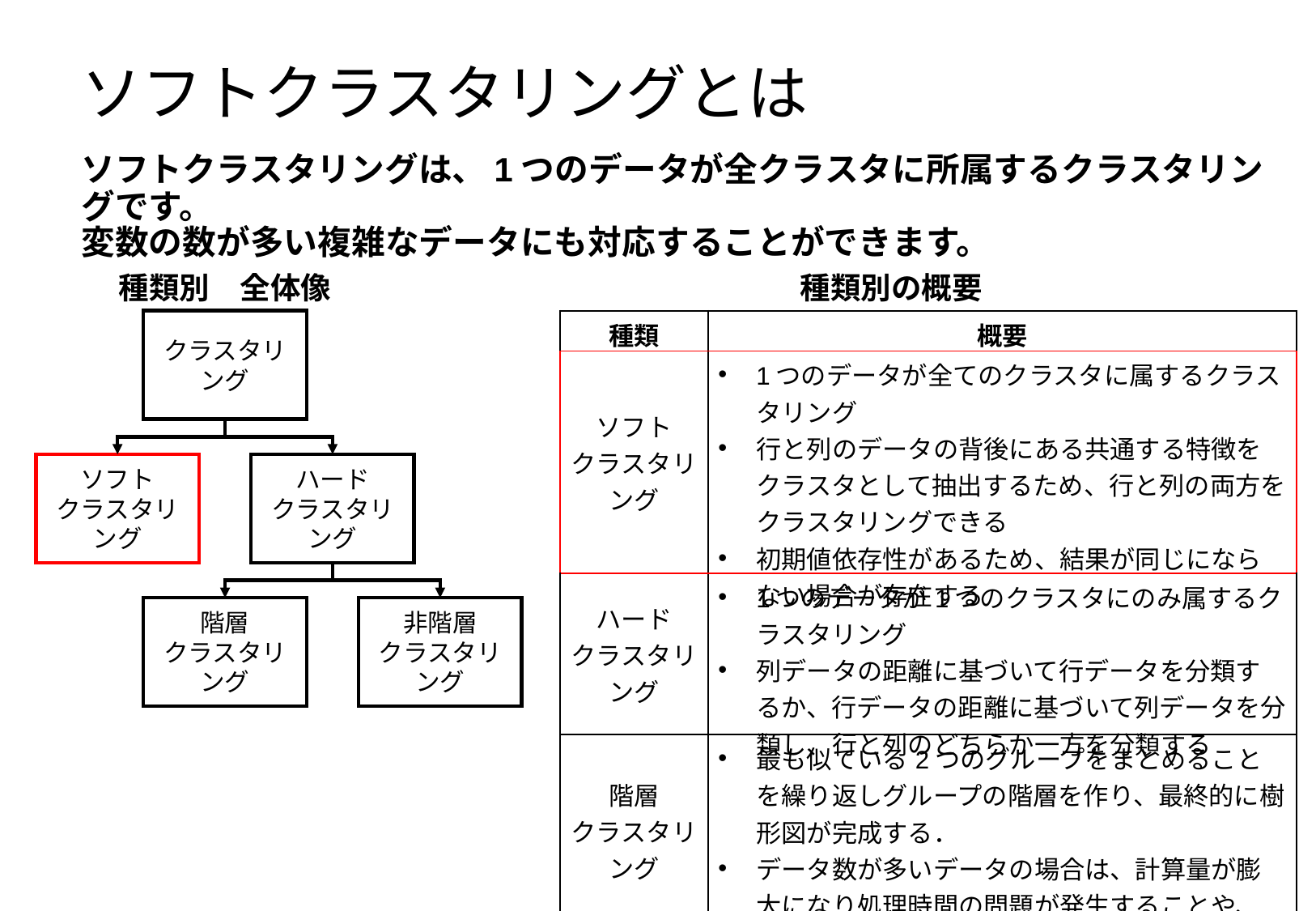

# ソフトクラスタリングとは
ソフトクラスタリングは、1つのデータが全クラスタに所属するクラスタリングです。
変数の数が多い複雑なデータにも対応することができます。
種類別　全体像
種類別の概要
クラスタリング
| 種類 | 概要 |
| --- | --- |
| ソフト クラスタリング | 1つのデータが全てのクラスタに属するクラスタリング 行と列のデータの背後にある共通する特徴をクラスタとして抽出するため、行と列の両方をクラスタリングできる 初期値依存性があるため、結果が同じにならない場合が存在する |
| ハード クラスタリング | 1つのデータが1つのクラスタにのみ属するクラスタリング 列データの距離に基づいて行データを分類するか、行データの距離に基づいて列データを分類し、行と列のどちらか一方を分類する |
| 階層 クラスタリング | 最も似ている2つのグループをまとめることを繰り返しグループの階層を作り、最終的に樹形図が完成する． データ数が多いデータの場合は、計算量が膨大になり処理時間の問題が発生することや、結果が複雑になってしまう |
| 非階層 クラスタリング | 階層的じゃないクラスタリング 初期値依存性があるため、結果が同じにならない場合が存在する |
ソフト
クラスタリング
ハード
クラスタリング
階層
クラスタリング
非階層
クラスタリング